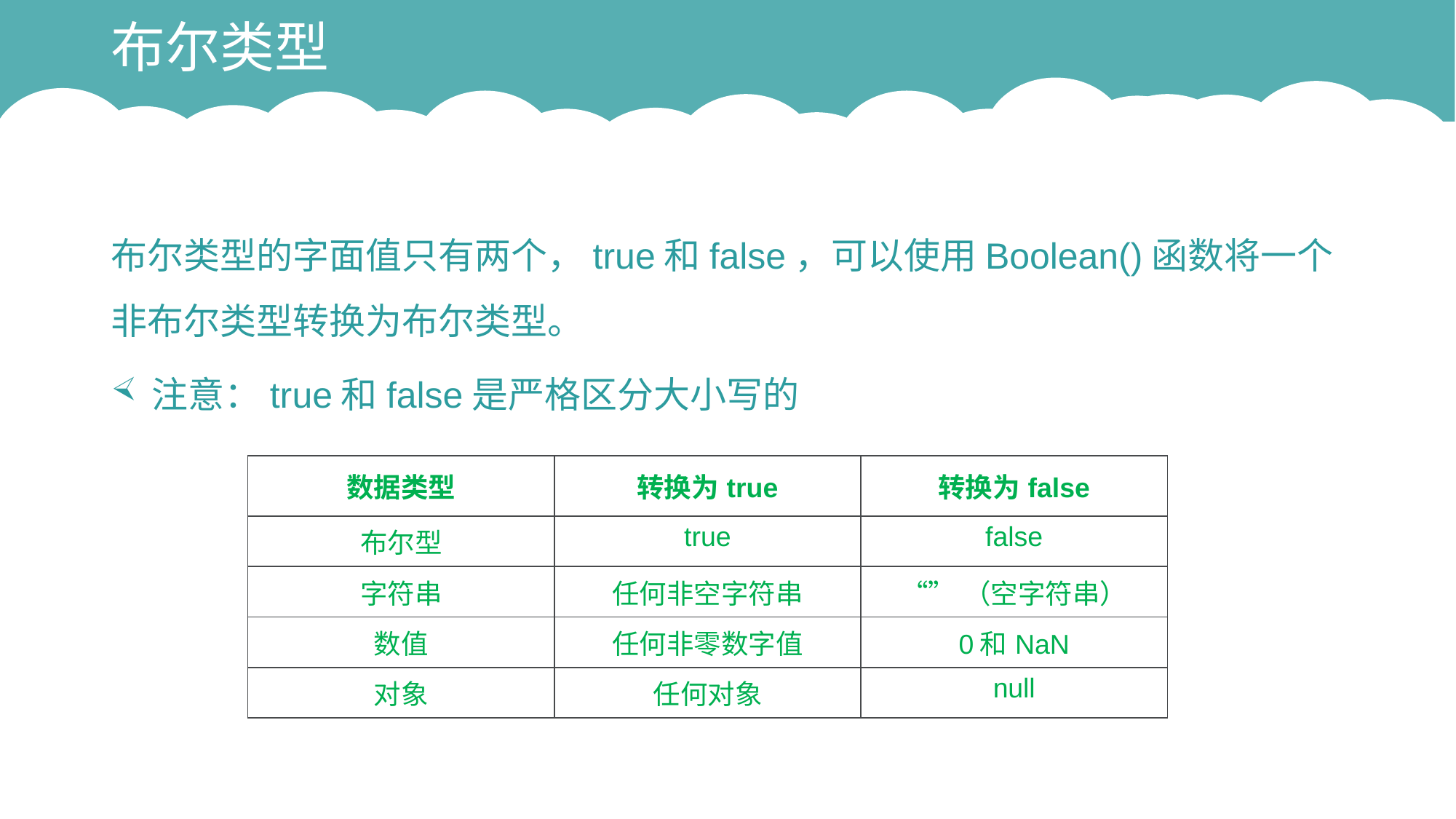

# 布尔类型
布尔类型的字面值只有两个，true和false，可以使用Boolean()函数将一个非布尔类型转换为布尔类型。
注意：true和false是严格区分大小写的

| 数据类型 | 转换为true | 转换为false |
| --- | --- | --- |
| 布尔型 | true | false |
| 字符串 | 任何非空字符串 | “”（空字符串） |
| 数值 | 任何非零数字值 | 0和NaN |
| 对象 | 任何对象 | null |